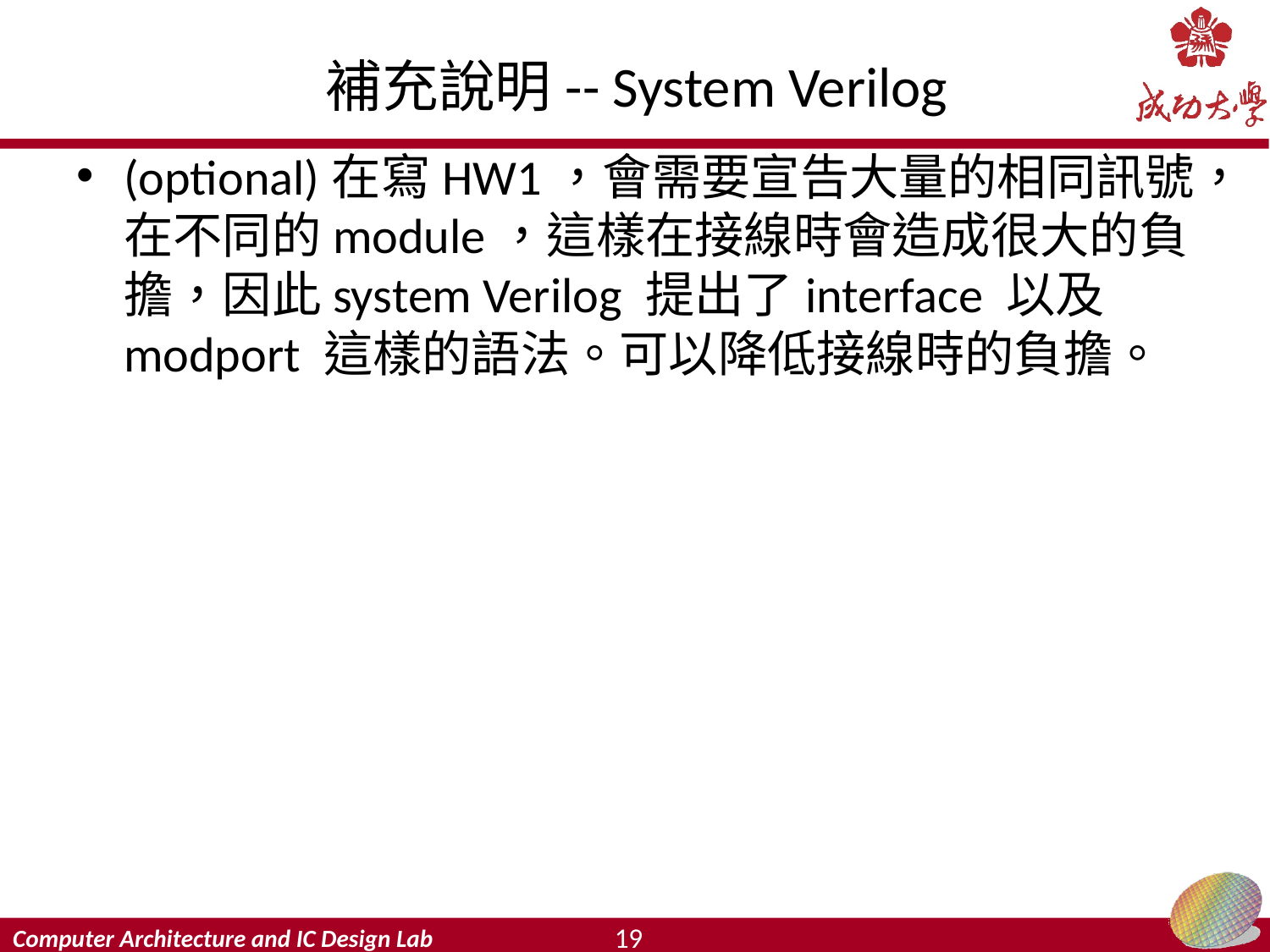

# 補充說明-- System Verilog
(optional)在寫HW1，會需要宣告大量的相同訊號，在不同的module，這樣在接線時會造成很大的負擔，因此system Verilog 提出了interface 以及modport 這樣的語法。可以降低接線時的負擔。

19